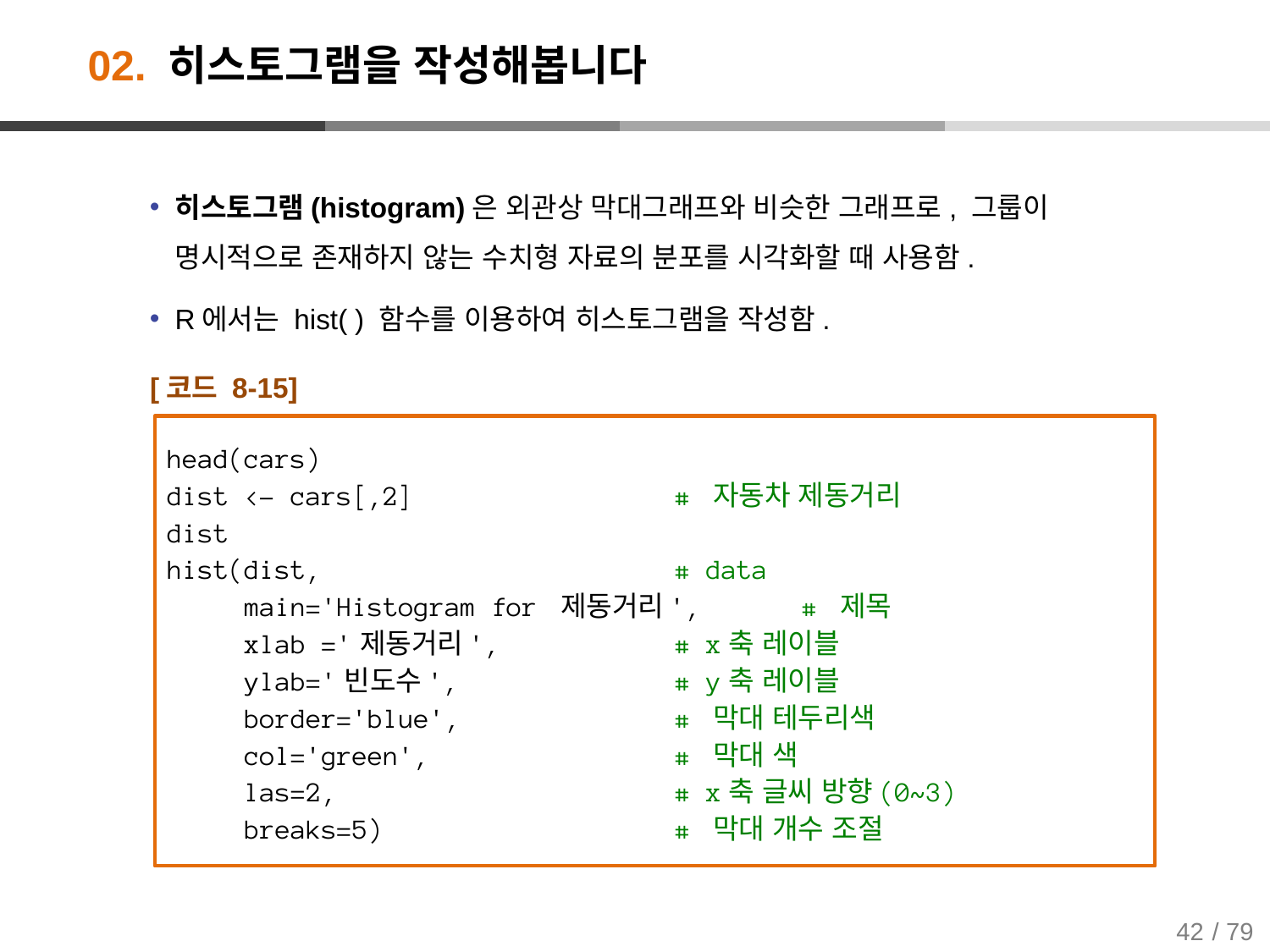

# 02. 히스토그램을 작성해봅니다
히스토그램(histogram)은 외관상 막대그래프와 비슷한 그래프로, 그룹이 명시적으로 존재하지 않는 수치형 자료의 분포를 시각화할 때 사용함.
R에서는 hist( ) 함수를 이용하여 히스토그램을 작성함.
[코드 8-15]

head(cars)
dist <- cars[,2] 		# 자동차 제동거리
dist
hist(dist, 			# data
     main='Histogram for 제동거리', 	# 제목
     xlab ='제동거리', 		# x축 레이블
     ylab='빈도수', 		# y축 레이블
     border='blue', 		# 막대 테두리색
     col='green', 		# 막대 색
     las=2, 			# x축 글씨 방향(0~3)
     breaks=5) 			# 막대 개수 조절